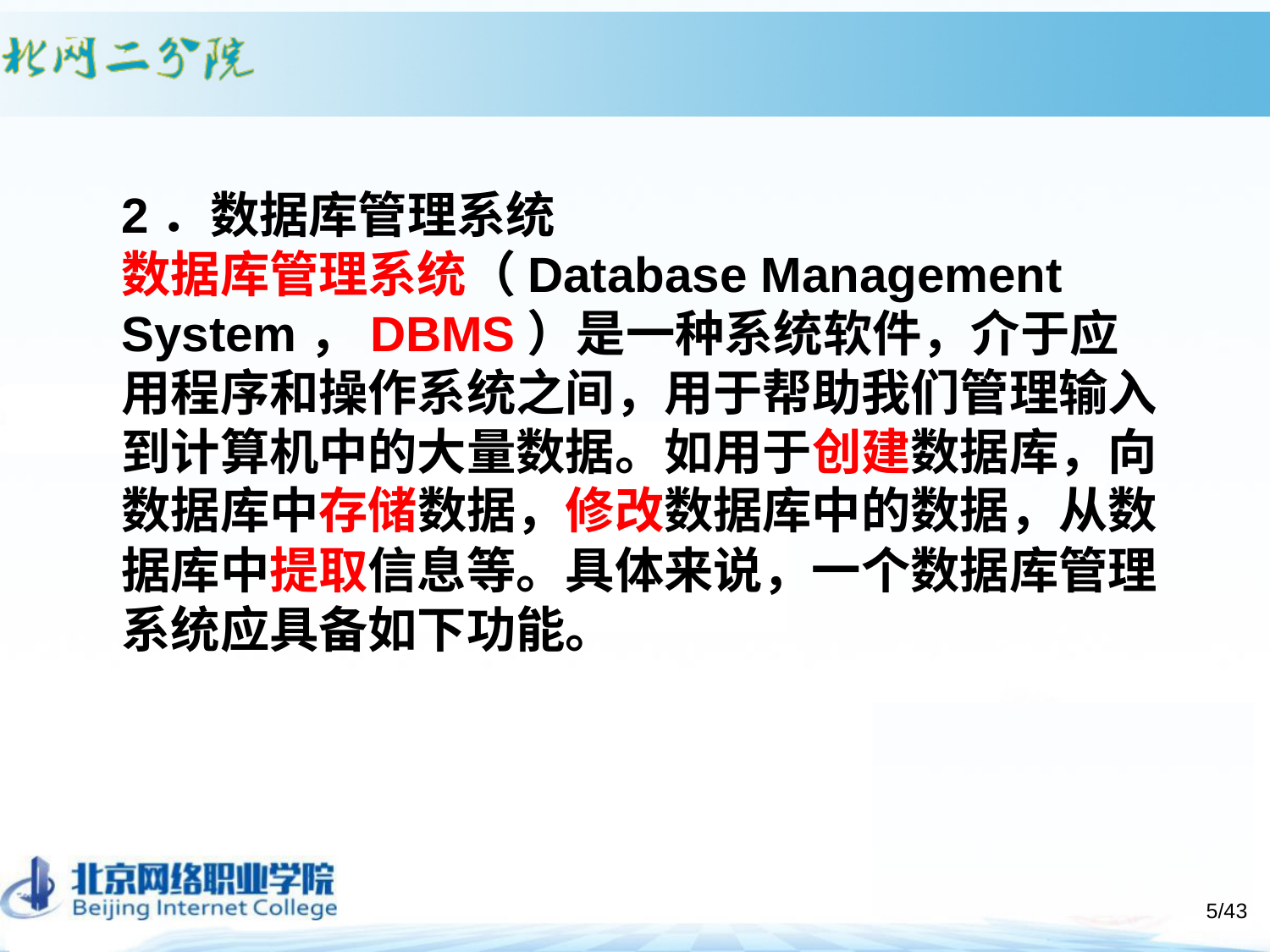

2．数据库管理系统
数据库管理系统（Database Management System，DBMS）是一种系统软件，介于应用程序和操作系统之间，用于帮助我们管理输入到计算机中的大量数据。如用于创建数据库，向数据库中存储数据，修改数据库中的数据，从数据库中提取信息等。具体来说，一个数据库管理系统应具备如下功能。

5/43